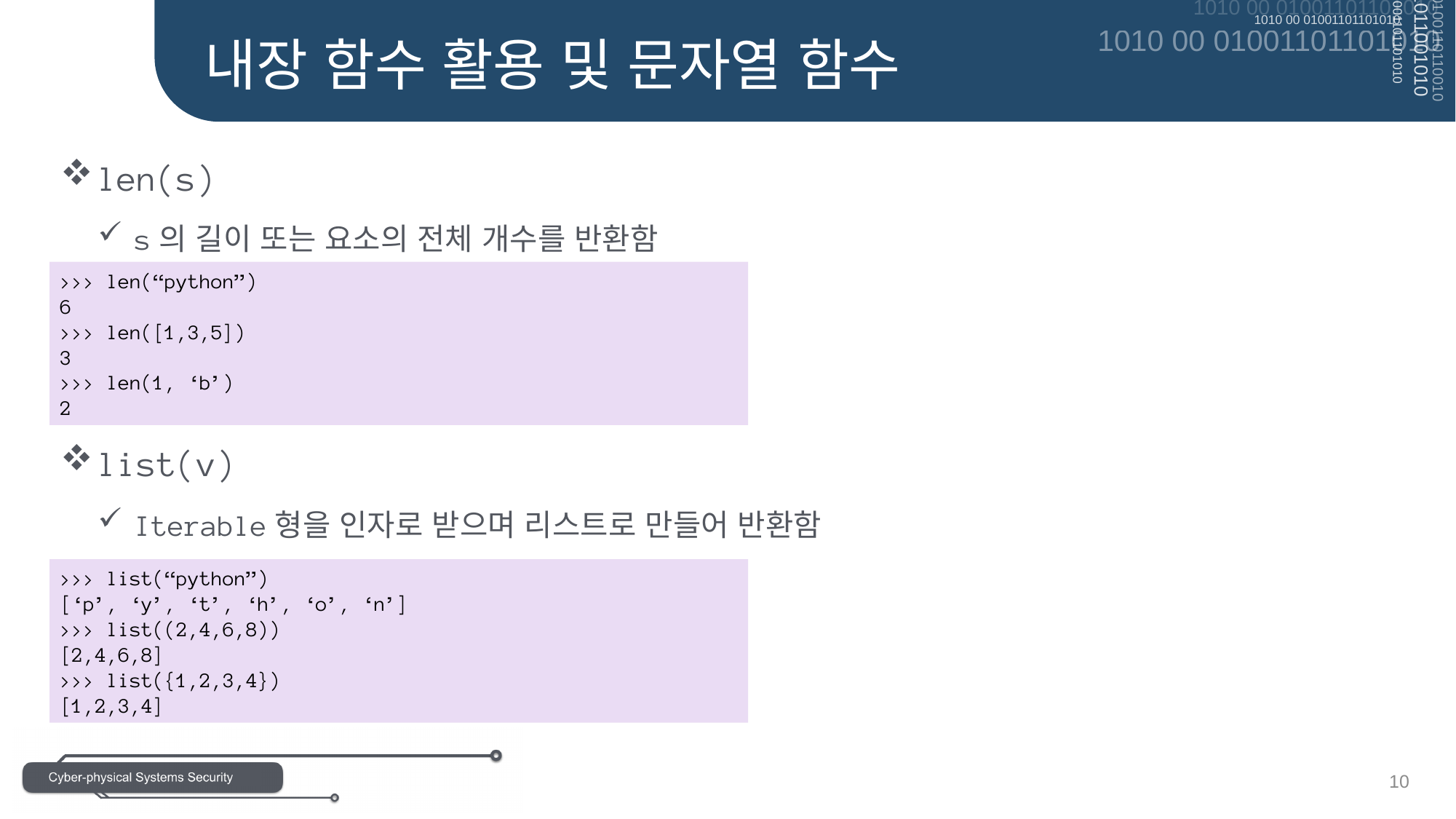

내장 함수 활용 및 문자열 함수
len(s)
s의 길이 또는 요소의 전체 개수를 반환함

list(v)
Iterable형을 인자로 받으며 리스트로 만들어 반환함

>>> len(“python”)
6
>>> len([1,3,5])
3
>>> len(1, ‘b’)
2
>>> list(“python”)
[‘p’, ‘y’, ‘t’, ‘h’, ‘o’, ‘n’]
>>> list((2,4,6,8))
[2,4,6,8]
>>> list({1,2,3,4})
[1,2,3,4]
10